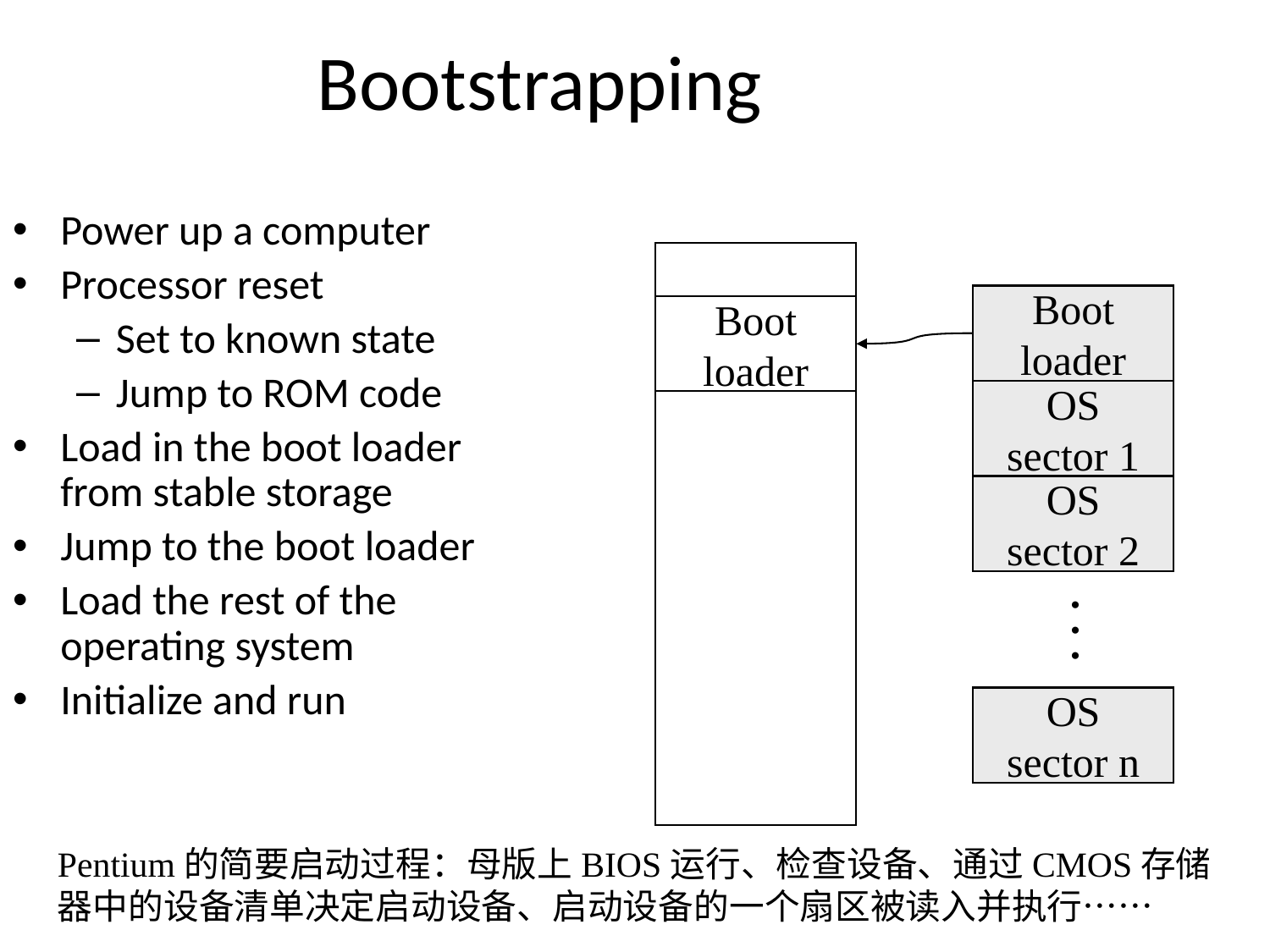

Bootstrapping
Power up a computer
Processor reset
Set to known state
Jump to ROM code
Load in the boot loader from stable storage
Jump to the boot loader
Load the rest of the operating system
Initialize and run

Boot
loader
Boot
loader
OS
sector 1
OS
sector 2
.
.
.
OS
sector n
Pentium的简要启动过程：母版上BIOS运行、检查设备、通过CMOS存储器中的设备清单决定启动设备、启动设备的一个扇区被读入并执行……